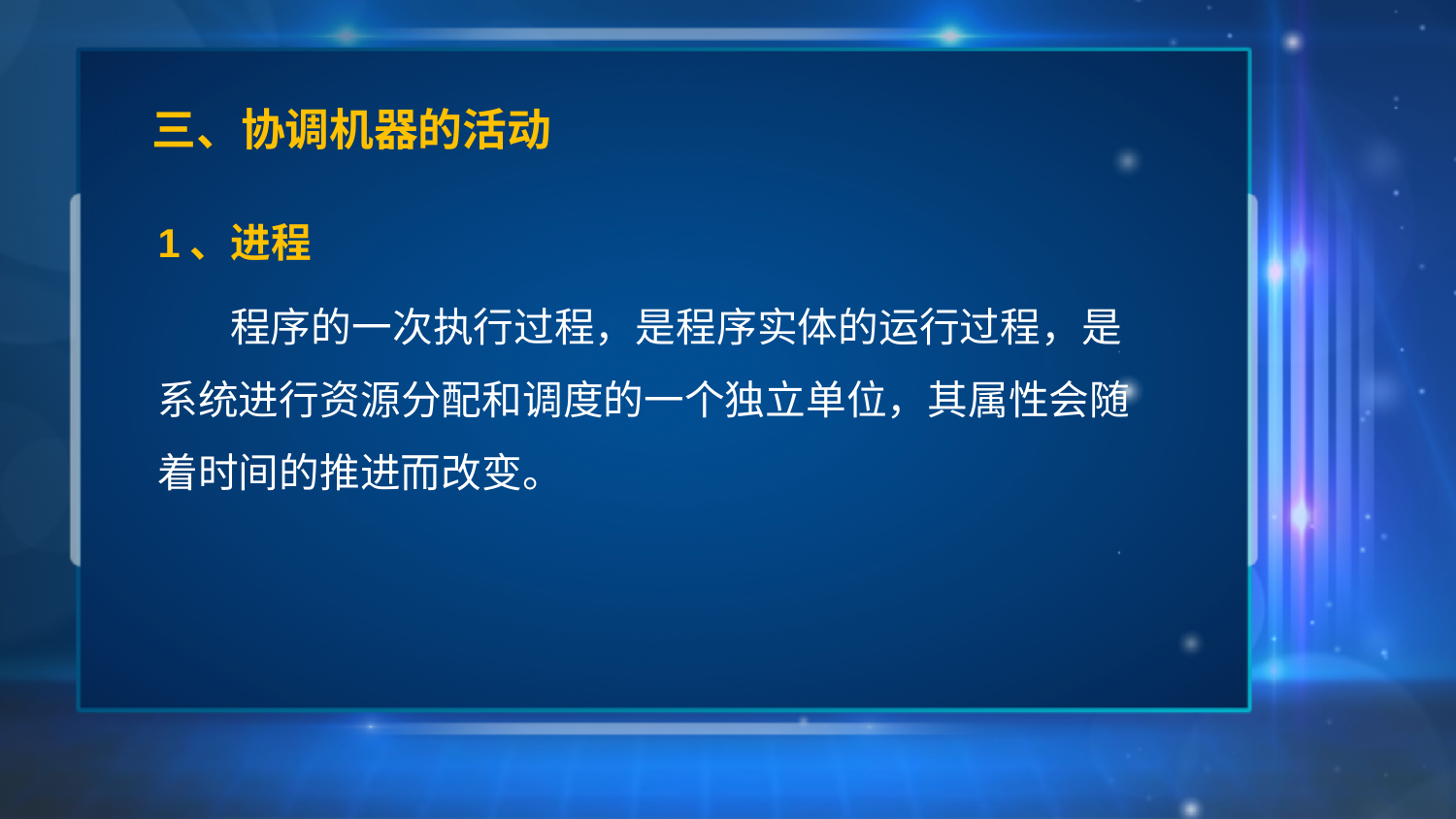

# 三、协调机器的活动
1、进程
       程序的一次执行过程，是程序实体的运行过程，是系统进行资源分配和调度的一个独立单位，其属性会随着时间的推进而改变。